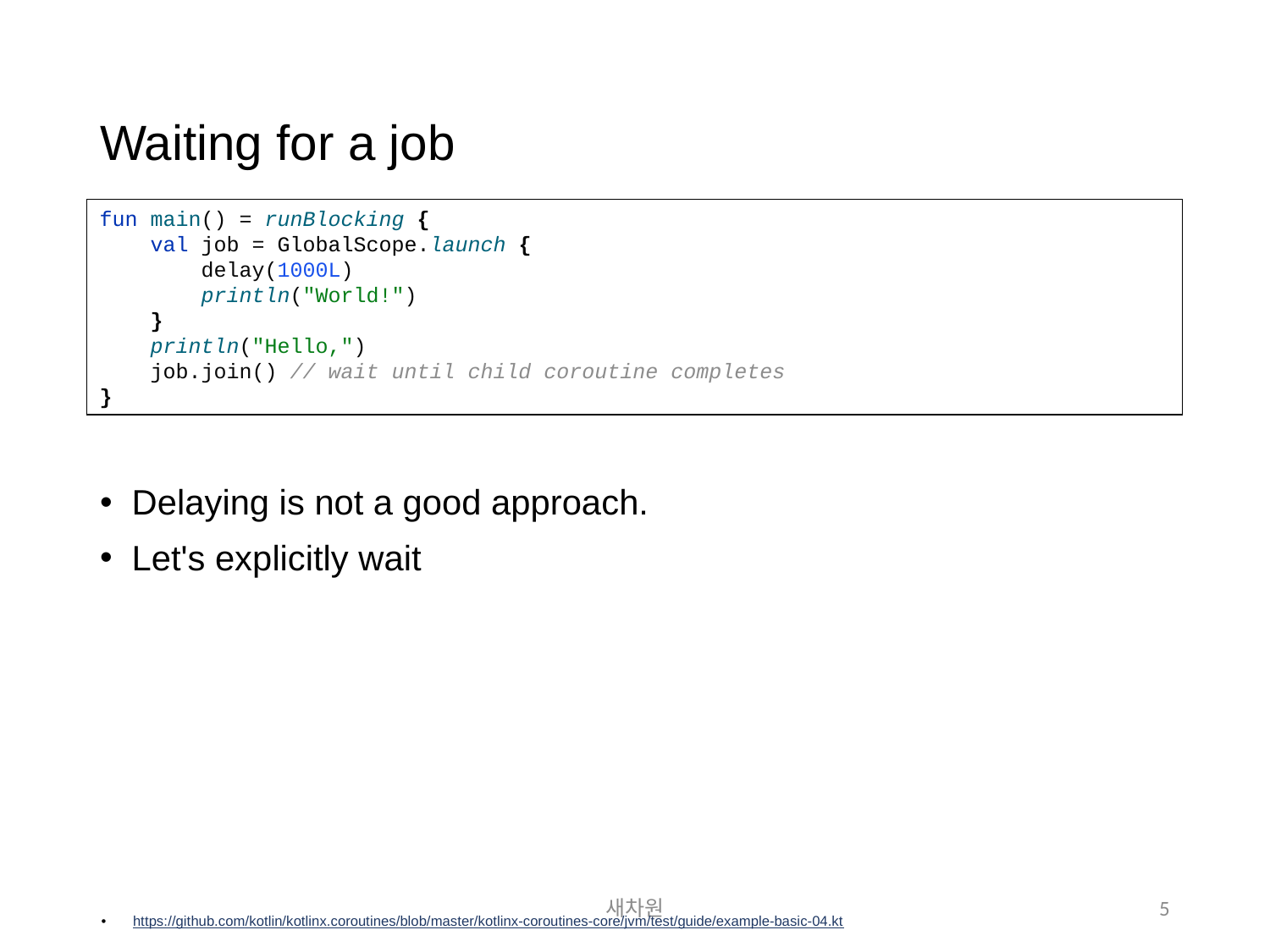

Waiting for a job
fun main() = runBlocking {
    val job = GlobalScope.launch {
        delay(1000L)
        println("World!")
    }
    println("Hello,")
    job.join() // wait until child coroutine completes
}
Delaying is not a good approach.
Let's explicitly wait
새차원
5
https://github.com/kotlin/kotlinx.coroutines/blob/master/kotlinx-coroutines-core/jvm/test/guide/example-basic-04.kt